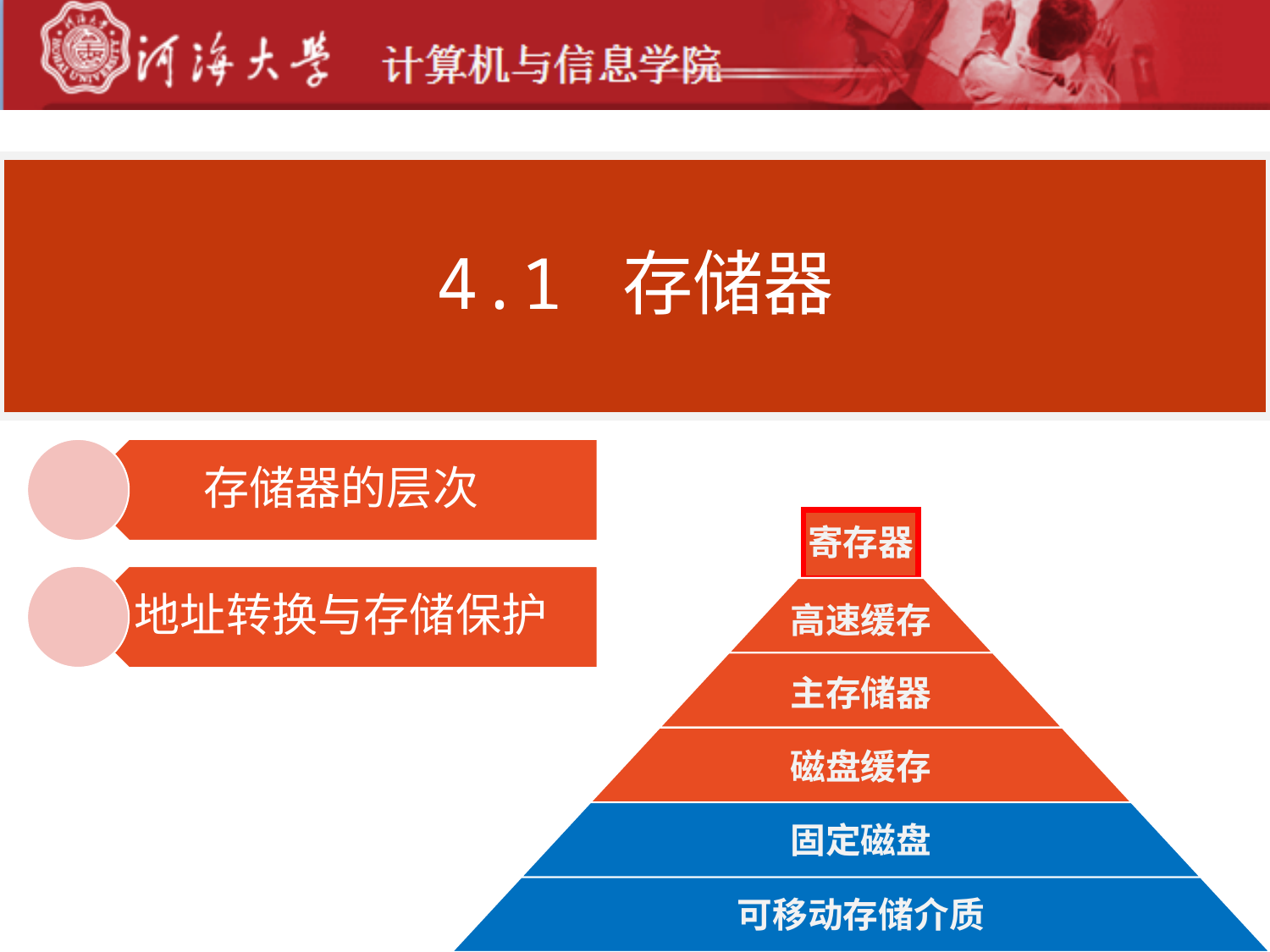

# 4.1 存储器
存储器的层次
地址转换与存储保护
寄存器
高速缓存
主存储器
磁盘缓存
固定磁盘
可移动存储介质